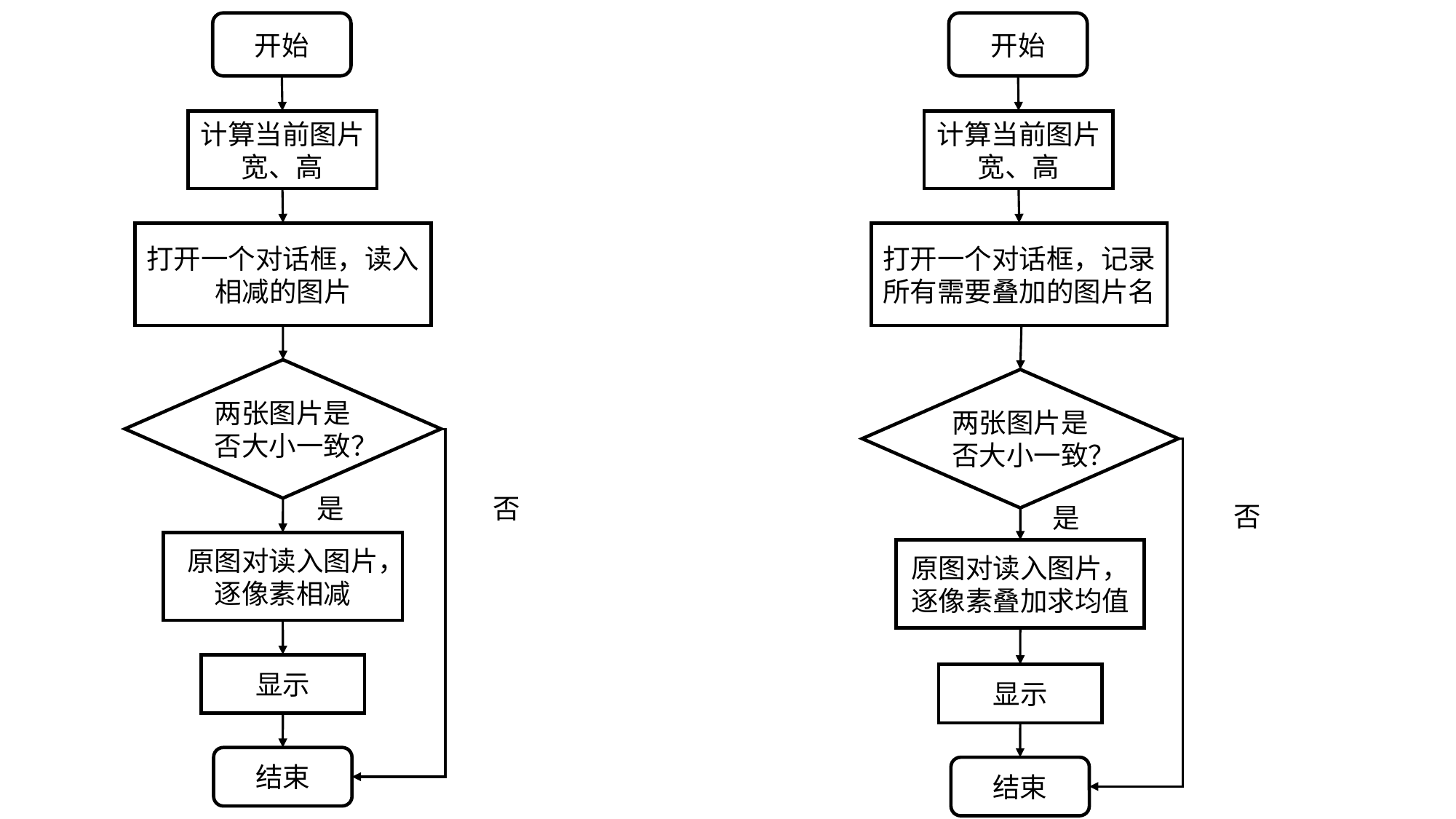

开始
计算当前图片宽、高
打开一个对话框，读入相减的图片
两张图片是否大小一致？
是
否
原图对读入图片，逐像素相减
显示
结束
开始
计算当前图片宽、高
打开一个对话框，记录所有需要叠加的图片名
两张图片是否大小一致？
否
是
原图对读入图片，逐像素叠加求均值
显示
结束